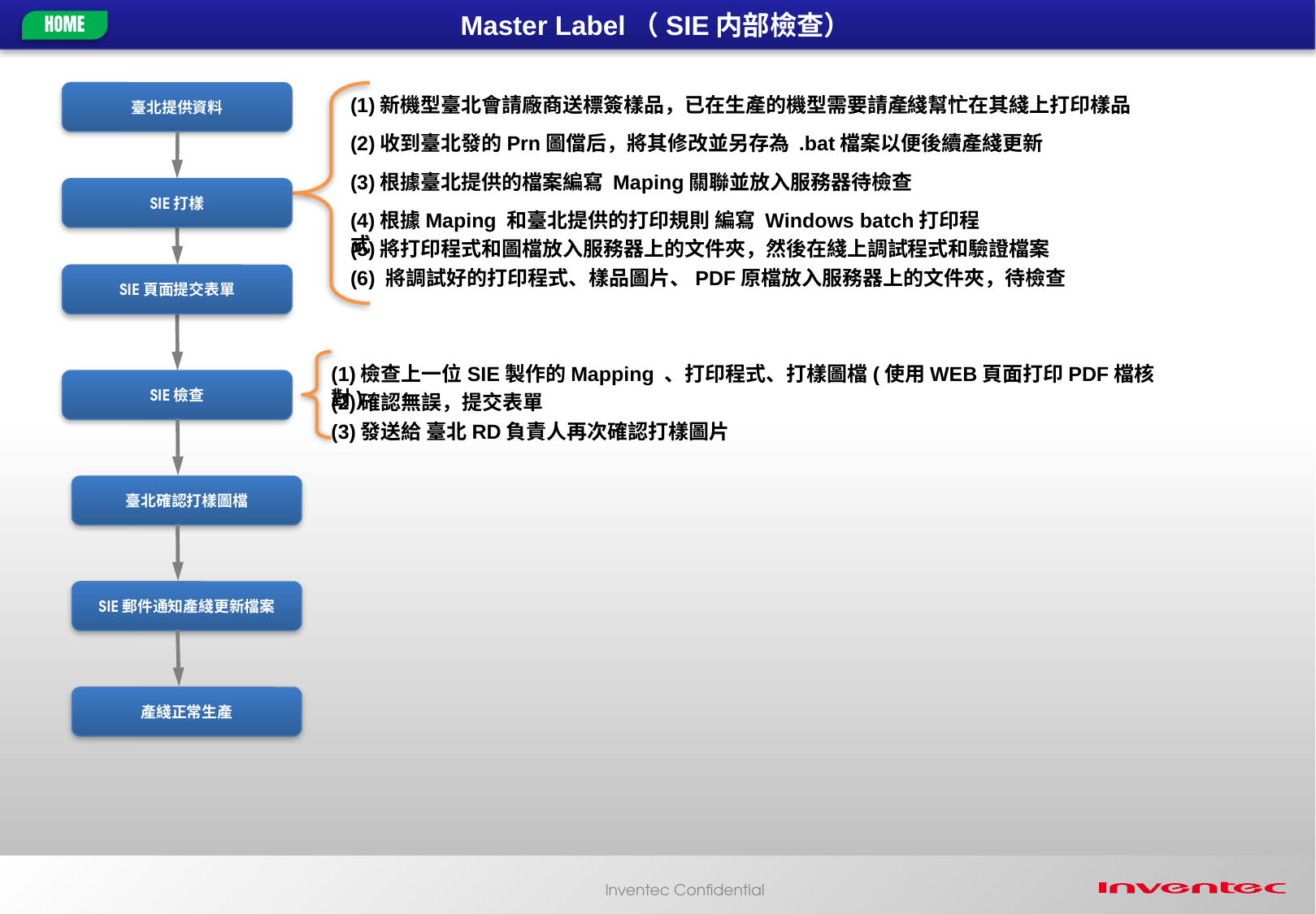

# Master Label（SIE内部檢查）
臺北提供資料

(1)新機型臺北會請廠商送標簽樣品，已在生產的機型需要請產綫幫忙在其綫上打印樣品
(2)收到臺北發的Prn圖儅后，將其修改並另存為 .bat檔案以便後續產綫更新
(3)根據臺北提供的檔案編寫 Maping關聯並放入服務器待檢查
SIE打樣
(4)根據Maping 和臺北提供的打印規則 編寫 Windows batch打印程式
(5)將打印程式和圖檔放入服務器上的文件夾，然後在綫上調試程式和驗證檔案
SIE頁面提交表單
(6) 將調試好的打印程式、樣品圖片、PDF原檔放入服務器上的文件夾，待檢查

(1)檢查上一位SIE製作的Mapping 、打印程式、打樣圖檔(使用WEB頁面打印PDF檔核對)
SIE檢查
(2)確認無誤，提交表單
(3)發送給 臺北RD負責人再次確認打樣圖片
臺北確認打樣圖檔
SIE郵件通知產綫更新檔案
產綫正常生產